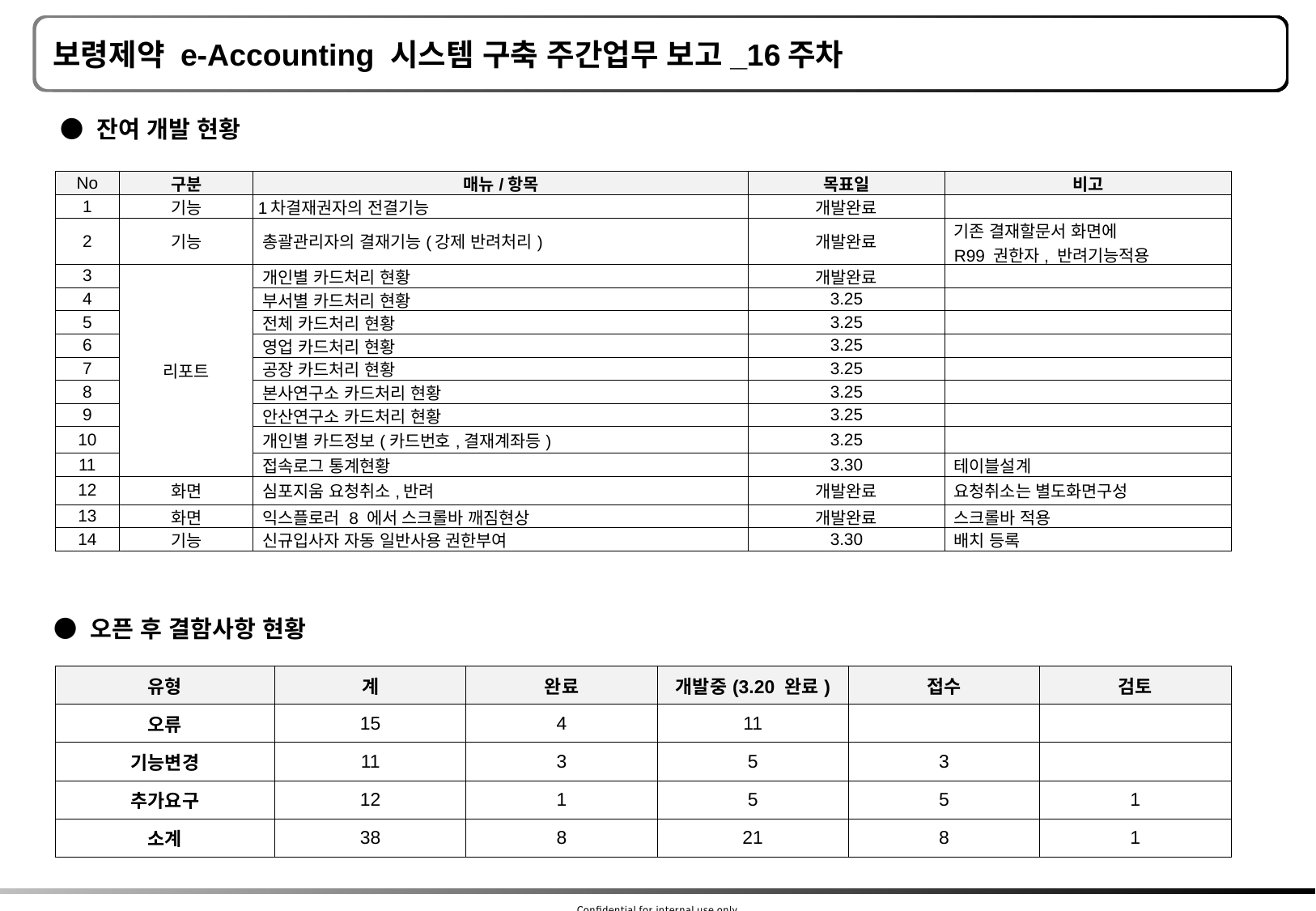

보령제약 e-Accounting 시스템 구축 주간업무 보고_16주차
● 잔여 개발 현황
| No | 구분 | 매뉴/항목 | 목표일 | 비고 |
| --- | --- | --- | --- | --- |
| 1 | 기능 | 1차결재권자의 전결기능 | 개발완료 |  |
| 2 | 기능 | 총괄관리자의 결재기능(강제 반려처리) | 개발완료 | 기존 결재할문서 화면에 R99 권한자, 반려기능적용 |
| 3 | 리포트 | 개인별 카드처리 현황 | 개발완료 |  |
| 4 |  | 부서별 카드처리 현황 | 3.25 |  |
| 5 |  | 전체 카드처리 현황 | 3.25 |  |
| 6 |  | 영업 카드처리 현황 | 3.25 |  |
| 7 |  | 공장 카드처리 현황 | 3.25 |  |
| 8 |  | 본사연구소 카드처리 현황 | 3.25 |  |
| 9 |  | 안산연구소 카드처리 현황 | 3.25 |  |
| 10 |  | 개인별 카드정보(카드번호,결재계좌등) | 3.25 |  |
| 11 |  | 접속로그 통계현황 | 3.30 | 테이블설계 |
| 12 | 화면 | 심포지움 요청취소,반려 | 개발완료 | 요청취소는 별도화면구성 |
| 13 | 화면 | 익스플로러 8 에서 스크롤바 깨짐현상 | 개발완료 | 스크롤바 적용 |
| 14 | 기능 | 신규입사자 자동 일반사용 권한부여 | 3.30 | 배치 등록 |
● 오픈 후 결함사항 현황
| 유형 | 계 | 완료 | 개발중(3.20 완료) | 접수 | 검토 |
| --- | --- | --- | --- | --- | --- |
| 오류 | 15 | 4 | 11 |  |  |
| 기능변경 | 11 | 3 | 5 | 3 |  |
| 추가요구 | 12 | 1 | 5 | 5 | 1 |
| 소계 | 38 | 8 | 21 | 8 | 1 |